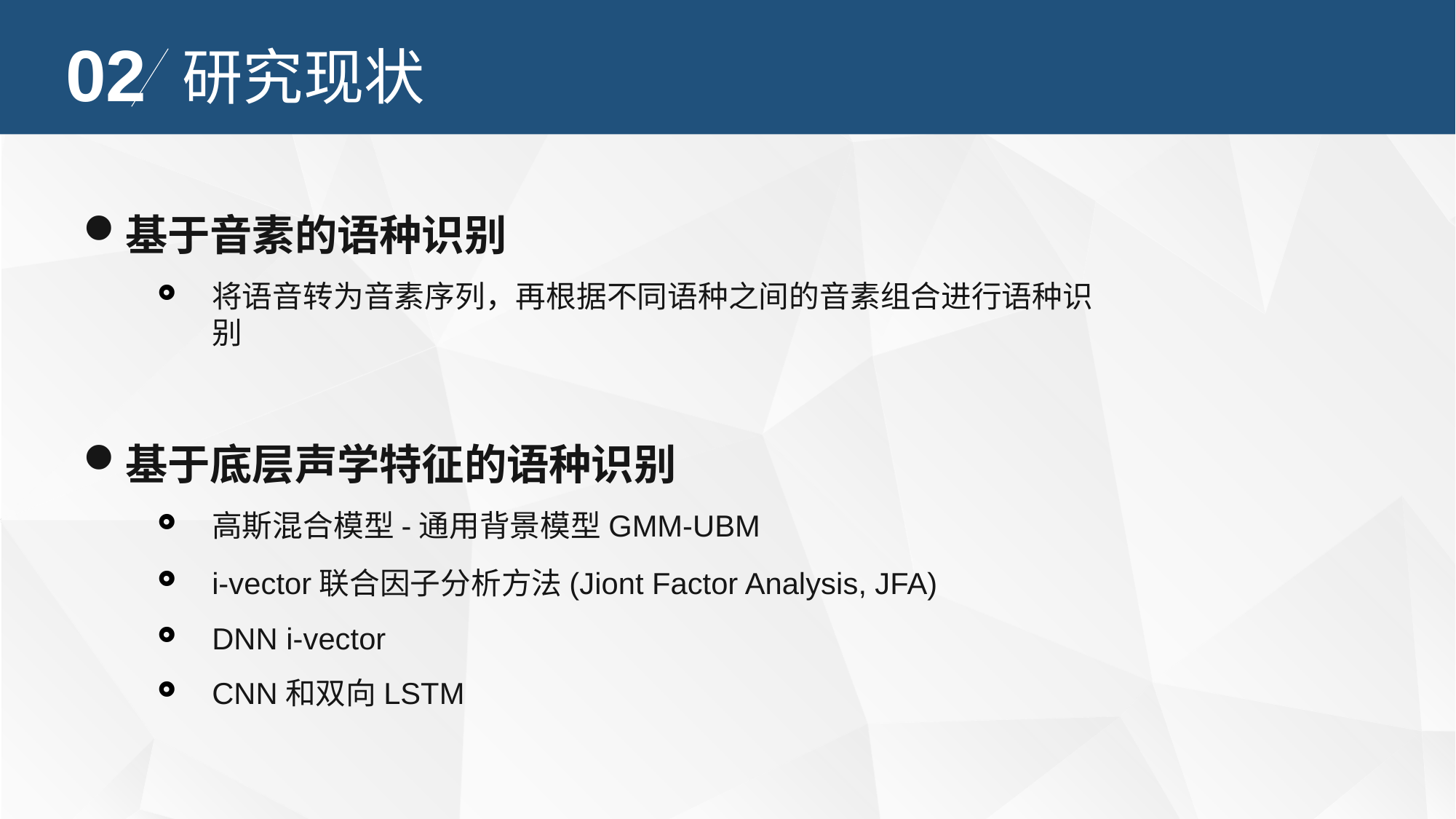

02
研究现状
基于音素的语种识别
将语音转为音素序列，再根据不同语种之间的音素组合进行语种识别

基于底层声学特征的语种识别
高斯混合模型-通用背景模型GMM-UBM
i-vector联合因子分析方法(Jiont Factor Analysis, JFA)
DNN i-vector
CNN和双向LSTM